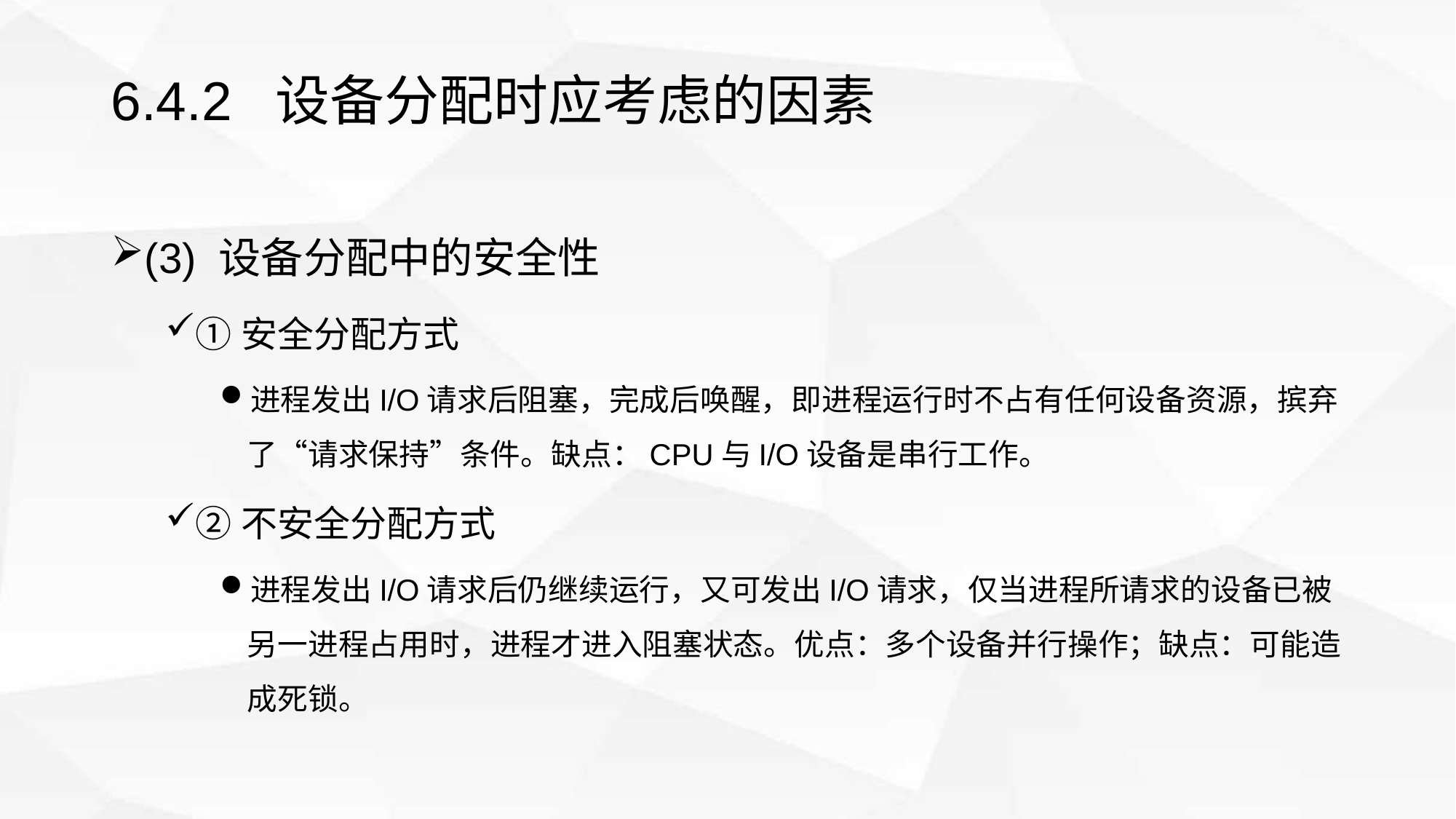

# 6.4.2  设备分配时应考虑的因素
(3) 设备分配中的安全性
①安全分配方式
进程发出I/O请求后阻塞，完成后唤醒，即进程运行时不占有任何设备资源，摈弃了“请求保持”条件。缺点：CPU与I/O设备是串行工作。
②不安全分配方式
进程发出I/O请求后仍继续运行，又可发出I/O请求，仅当进程所请求的设备已被另一进程占用时，进程才进入阻塞状态。优点：多个设备并行操作；缺点：可能造成死锁。